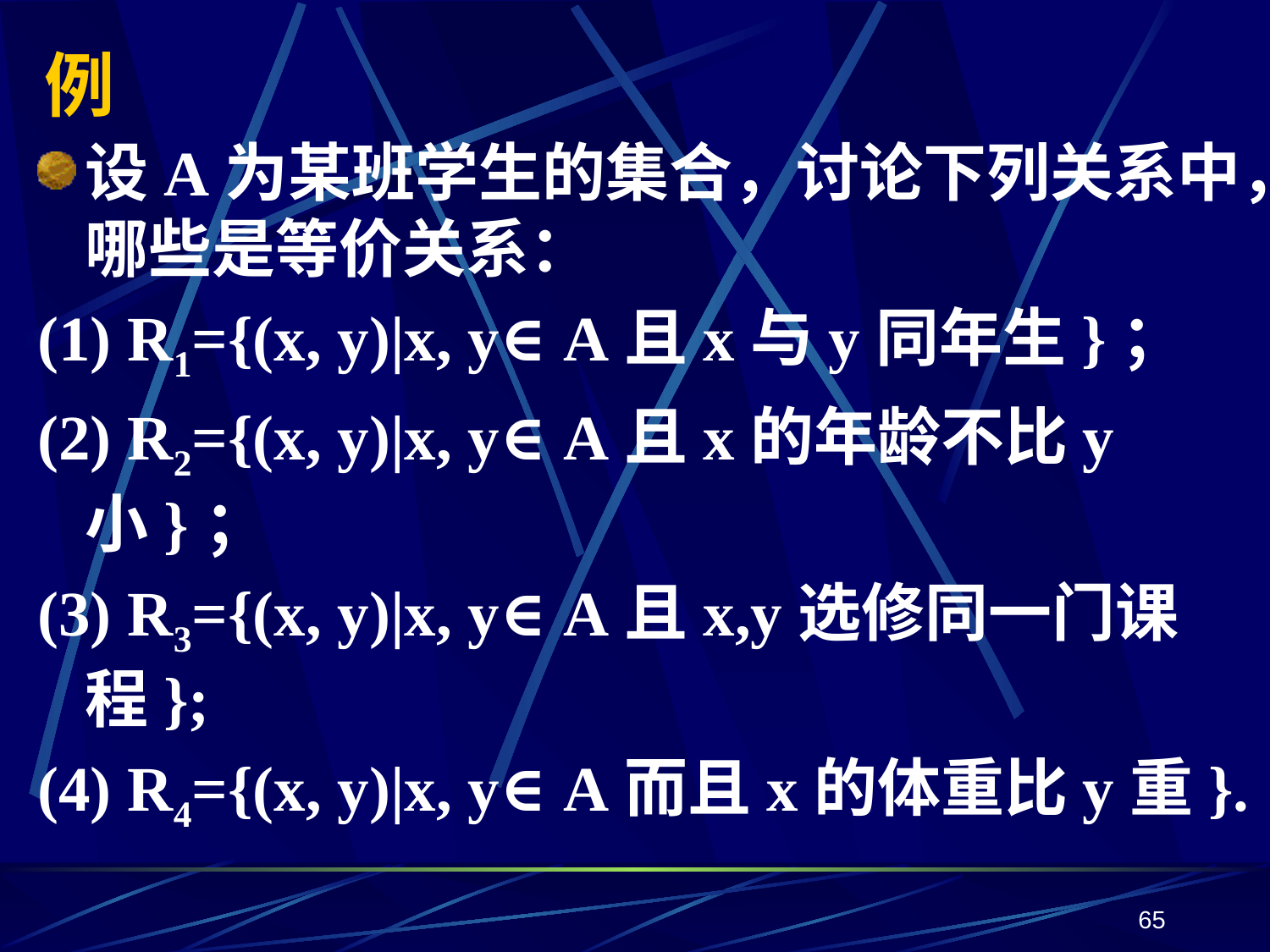

# 例
设A为某班学生的集合，讨论下列关系中，哪些是等价关系：
(1) R1={(x, y)|x, y∈A且x与y同年生}；
(2) R2={(x, y)|x, y∈A且x的年龄不比y小}；
(3) R3={(x, y)|x, y∈A且x,y选修同一门课程};
(4) R4={(x, y)|x, y∈A而且x的体重比y重}.
65